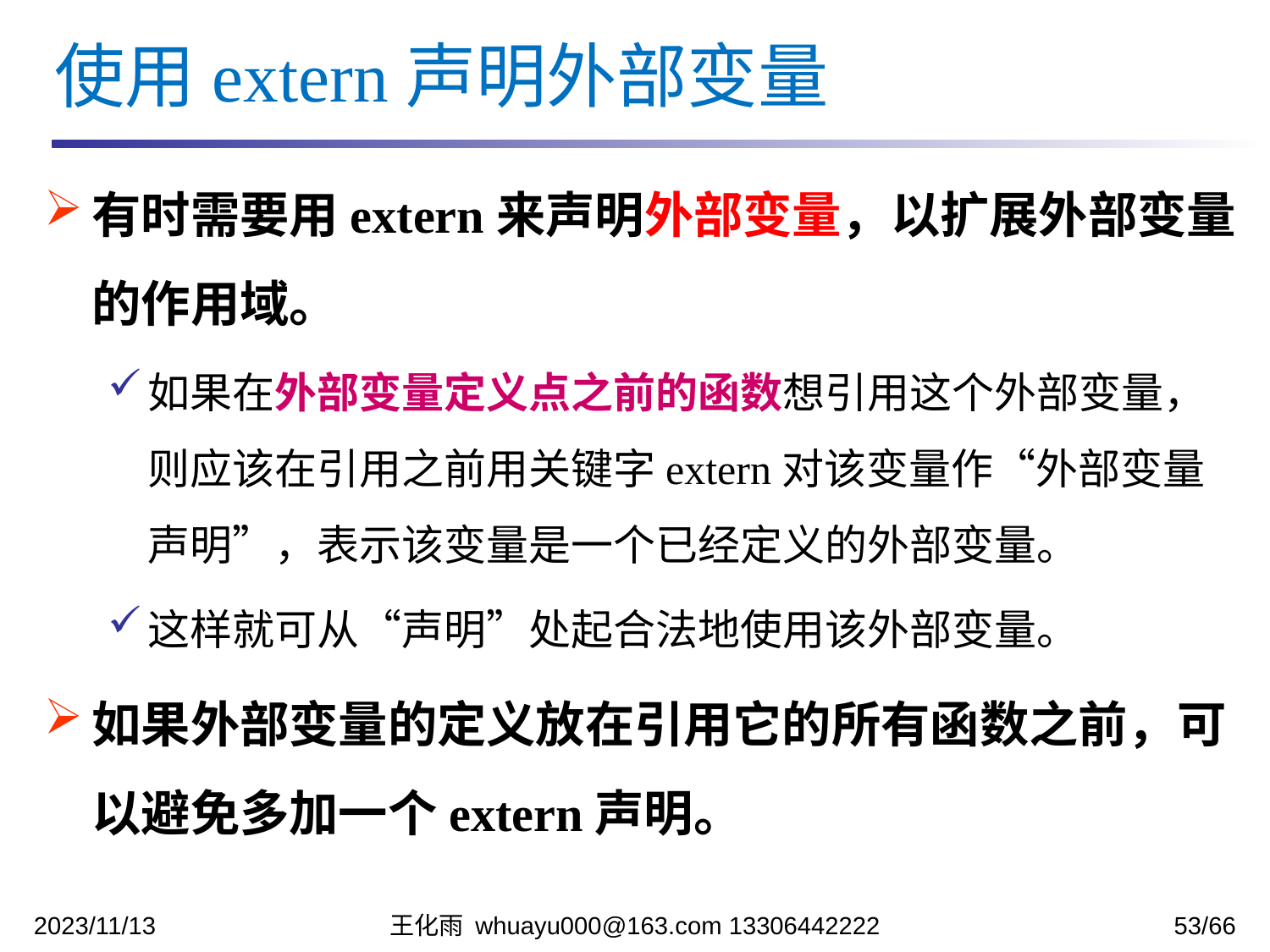

使用extern声明外部变量
有时需要用extern来声明外部变量，以扩展外部变量的作用域。
如果在外部变量定义点之前的函数想引用这个外部变量，则应该在引用之前用关键字extern对该变量作“外部变量声明”，表示该变量是一个已经定义的外部变量。
这样就可从“声明”处起合法地使用该外部变量。
如果外部变量的定义放在引用它的所有函数之前，可以避免多加一个extern声明。
2023/11/13
王化雨 whuayu000@163.com 13306442222
53/66